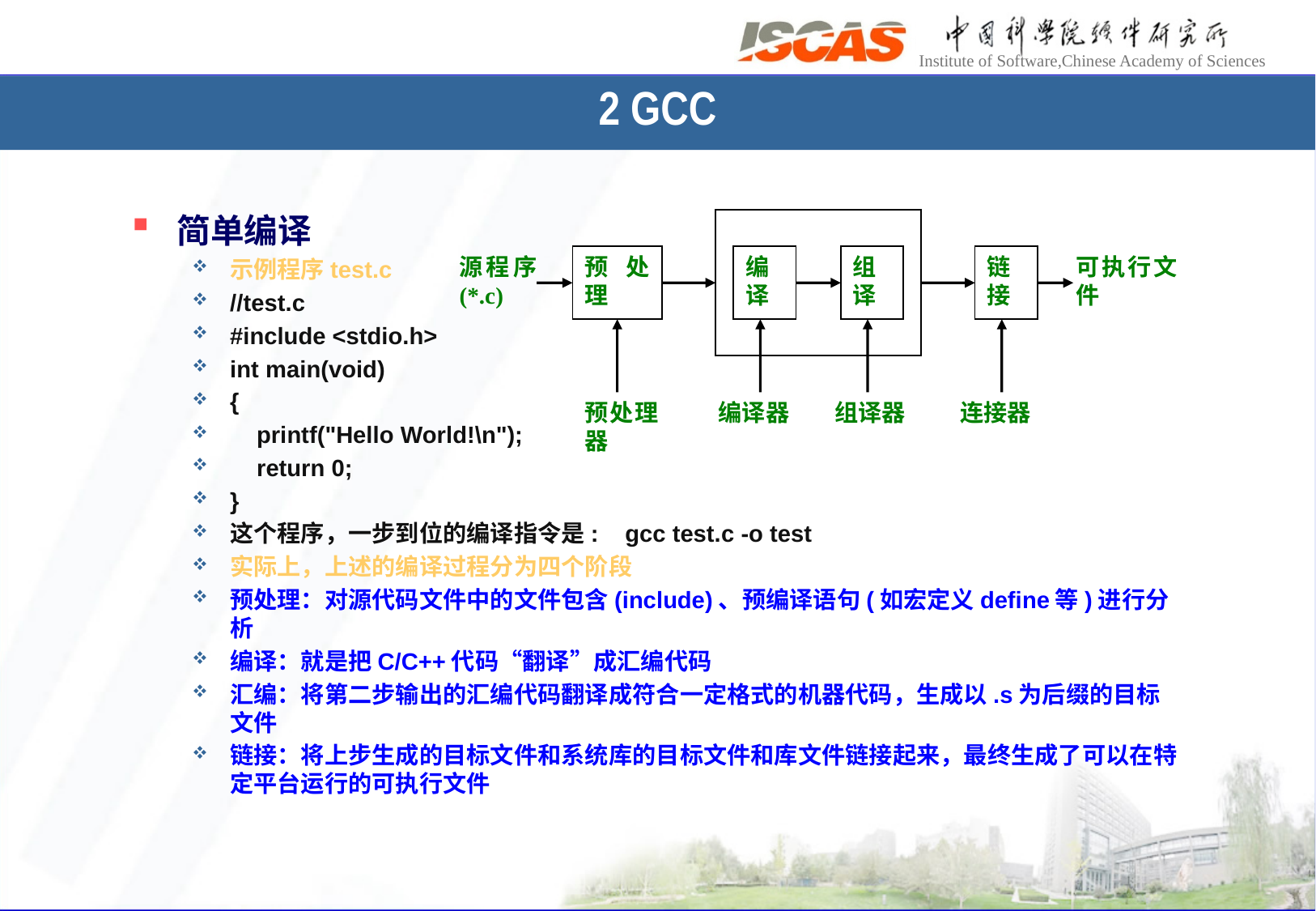

2 GCC
简单编译
示例程序test.c
//test.c
#include <stdio.h>
int main(void)
{
    printf("Hello World!\n");
    return 0;
}
这个程序，一步到位的编译指令是:    gcc test.c -o test
实际上，上述的编译过程分为四个阶段
预处理：对源代码文件中的文件包含(include)、预编译语句(如宏定义define等)进行分析
编译：就是把C/C++代码“翻译”成汇编代码
汇编：将第二步输出的汇编代码翻译成符合一定格式的机器代码，生成以.s为后缀的目标文件
链接：将上步生成的目标文件和系统库的目标文件和库文件链接起来，最终生成了可以在特定平台运行的可执行文件

预处理
编译
组译

链接

源程序(*.c)
可执行文件

预处理器
编译器
组译器
连接器